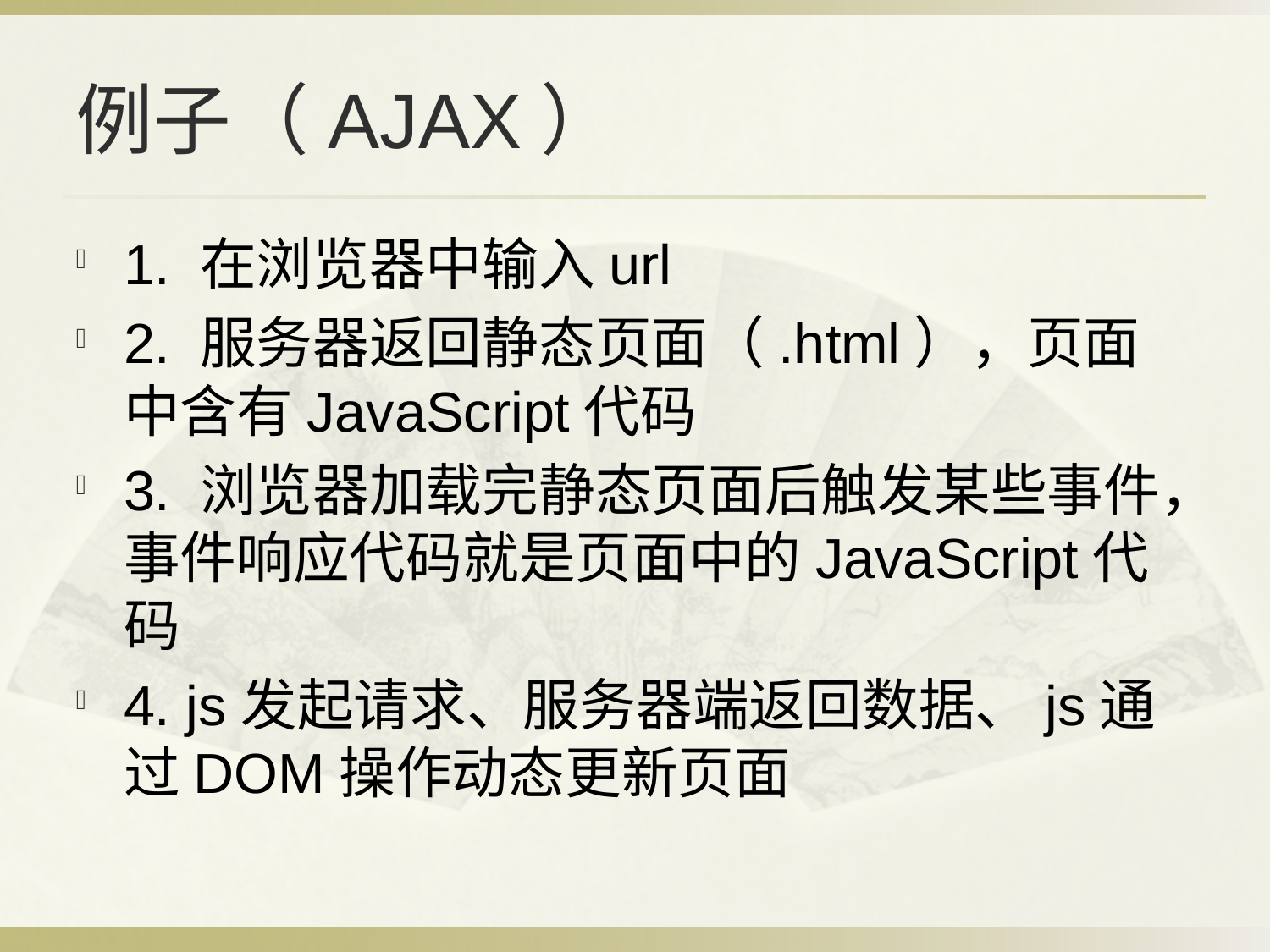

# 例子（AJAX）
1. 在浏览器中输入url
2. 服务器返回静态页面（.html），页面中含有JavaScript代码
3. 浏览器加载完静态页面后触发某些事件，事件响应代码就是页面中的JavaScript代码
4. js发起请求、服务器端返回数据、js通过DOM操作动态更新页面